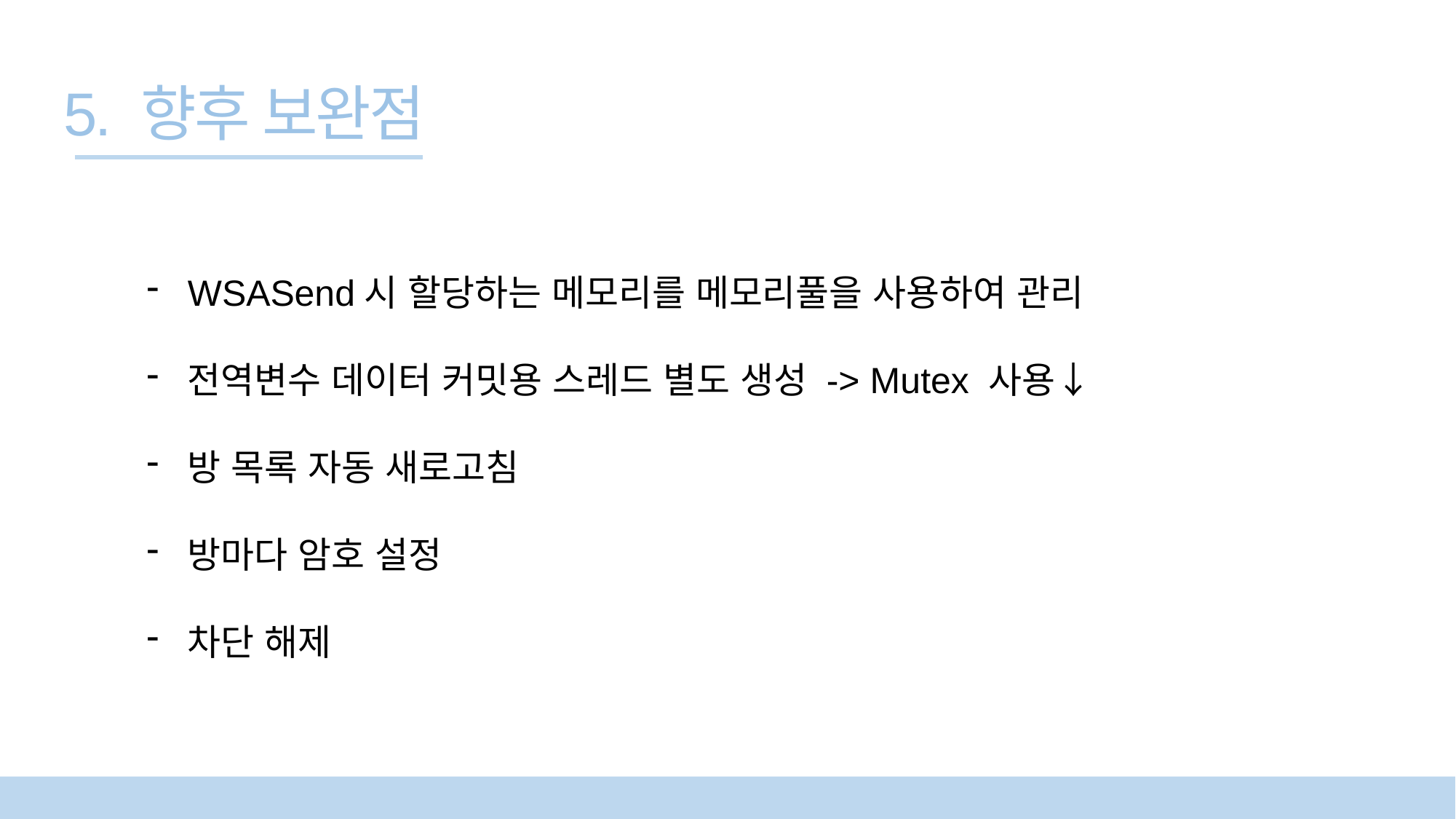

5. 향후 보완점
WSASend시 할당하는 메모리를 메모리풀을 사용하여 관리
전역변수 데이터 커밋용 스레드 별도 생성 -> Mutex 사용↓
방 목록 자동 새로고침
방마다 암호 설정
차단 해제